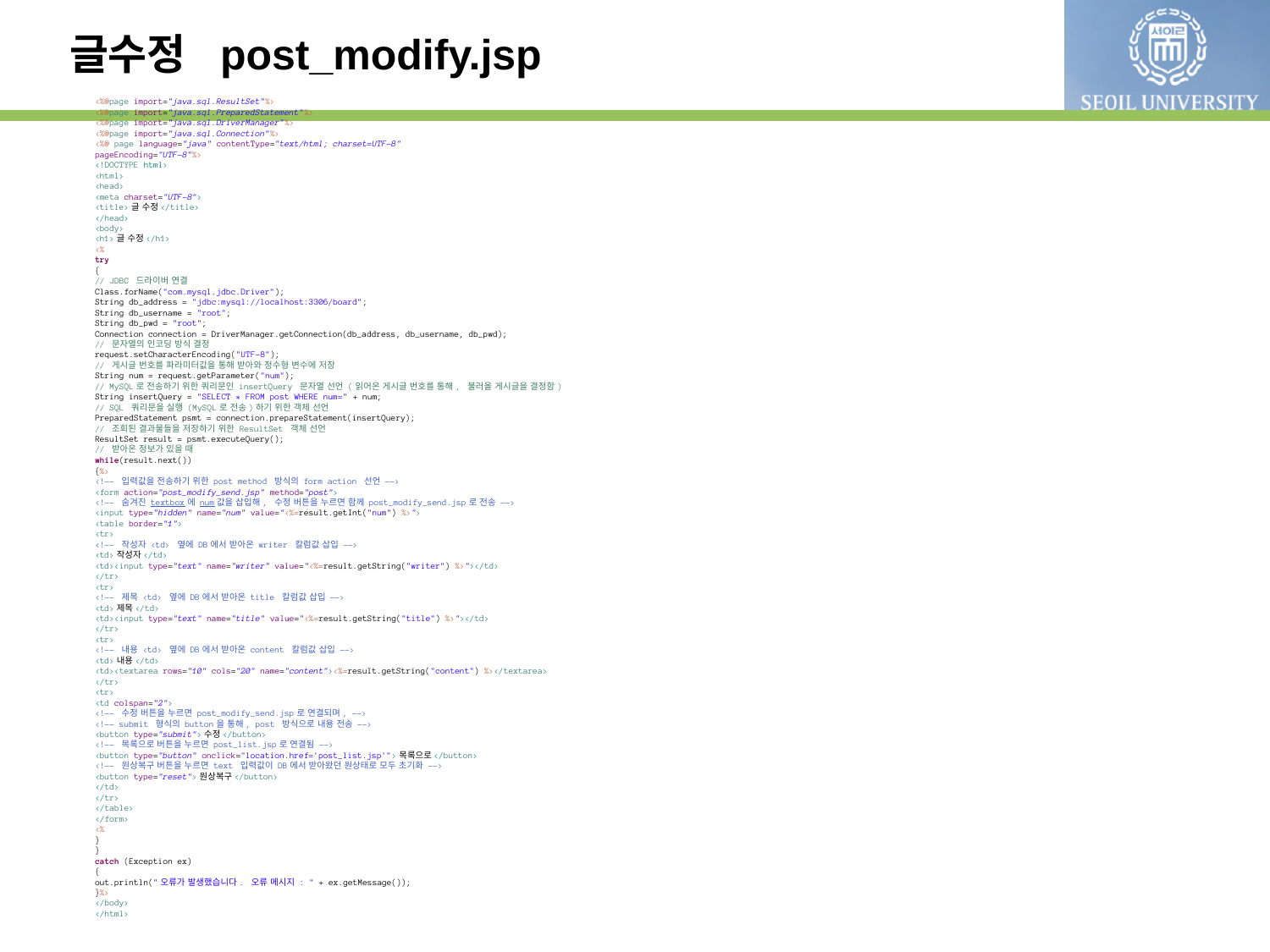

# 글수정  post_modify.jsp
<%@page import="java.sql.ResultSet"%>
<%@page import="java.sql.PreparedStatement"%>
<%@page import="java.sql.DriverManager"%>
<%@page import="java.sql.Connection"%>
<%@ page language="java" contentType="text/html; charset=UTF-8"
pageEncoding="UTF-8"%>
<!DOCTYPE html>
<html>
<head>
<meta charset="UTF-8">
<title>글 수정</title>
</head>
<body>
<h1>글 수정</h1>
<%
try
{
// JDBC 드라이버 연결
Class.forName("com.mysql.jdbc.Driver");
String db_address = "jdbc:mysql://localhost:3306/board";
String db_username = "root";
String db_pwd = "root";
Connection connection = DriverManager.getConnection(db_address, db_username, db_pwd);
// 문자열의 인코딩 방식 결정
request.setCharacterEncoding("UTF-8");
// 게시글 번호를 파라미터값을 통해 받아와 정수형 변수에 저장
String num = request.getParameter("num");
// MySQL로 전송하기 위한 쿼리문인 insertQuery 문자열 선언 (읽어온 게시글 번호를 통해, 불러올 게시글을 결정함)
String insertQuery = "SELECT * FROM post WHERE num=" + num;
// SQL 쿼리문을 실행 (MySQL로 전송)하기 위한 객체 선언
PreparedStatement psmt = connection.prepareStatement(insertQuery);
// 조회된 결과물들을 저장하기 위한 ResultSet 객체 선언
ResultSet result = psmt.executeQuery();
// 받아온 정보가 있을 때
while(result.next())
{%>
<!-- 입력값을 전송하기 위한 post method 방식의 form action 선언 -->
<form action="post_modify_send.jsp" method="post">
<!-- 숨겨진 textbox에 num값을 삽입해, 수정 버튼을 누르면 함께 post_modify_send.jsp로 전송 -->
<input type="hidden" name="num" value="<%=result.getInt("num") %>">
<table border="1">
<tr>
<!-- 작성자 <td> 옆에 DB에서 받아온 writer 칼럼값 삽입 -->
<td>작성자</td>
<td><input type="text" name="writer" value="<%=result.getString("writer") %>"></td>
</tr>
<tr>
<!-- 제목 <td> 옆에 DB에서 받아온 title 칼럼값 삽입 -->
<td>제목</td>
<td><input type="text" name="title" value="<%=result.getString("title") %>"></td>
</tr>
<tr>
<!-- 내용 <td> 옆에 DB에서 받아온 content 칼럼값 삽입 -->
<td>내용</td>
<td><textarea rows="10" cols="20" name="content"><%=result.getString("content") %></textarea>
</tr>
<tr>
<td colspan="2">
<!-- 수정 버튼을 누르면 post_modify_send.jsp로 연결되며, -->
<!-- submit 형식의 button을 통해, post 방식으로 내용 전송 -->
<button type="submit">수정</button>
<!-- 목록으로 버튼을 누르면 post_list.jsp로 연결됨 -->
<button type="button" onclick="location.href='post_list.jsp'">목록으로</button>
<!-- 원상복구 버튼을 누르면 text 입력값이 DB에서 받아왔던 원상태로 모두 초기화 -->
<button type="reset">원상복구</button>
</td>
</tr>
</table>
</form>
<%
}
}
catch (Exception ex)
{
out.println("오류가 발생했습니다. 오류 메시지 : " + ex.getMessage());
}%>
</body>
</html>